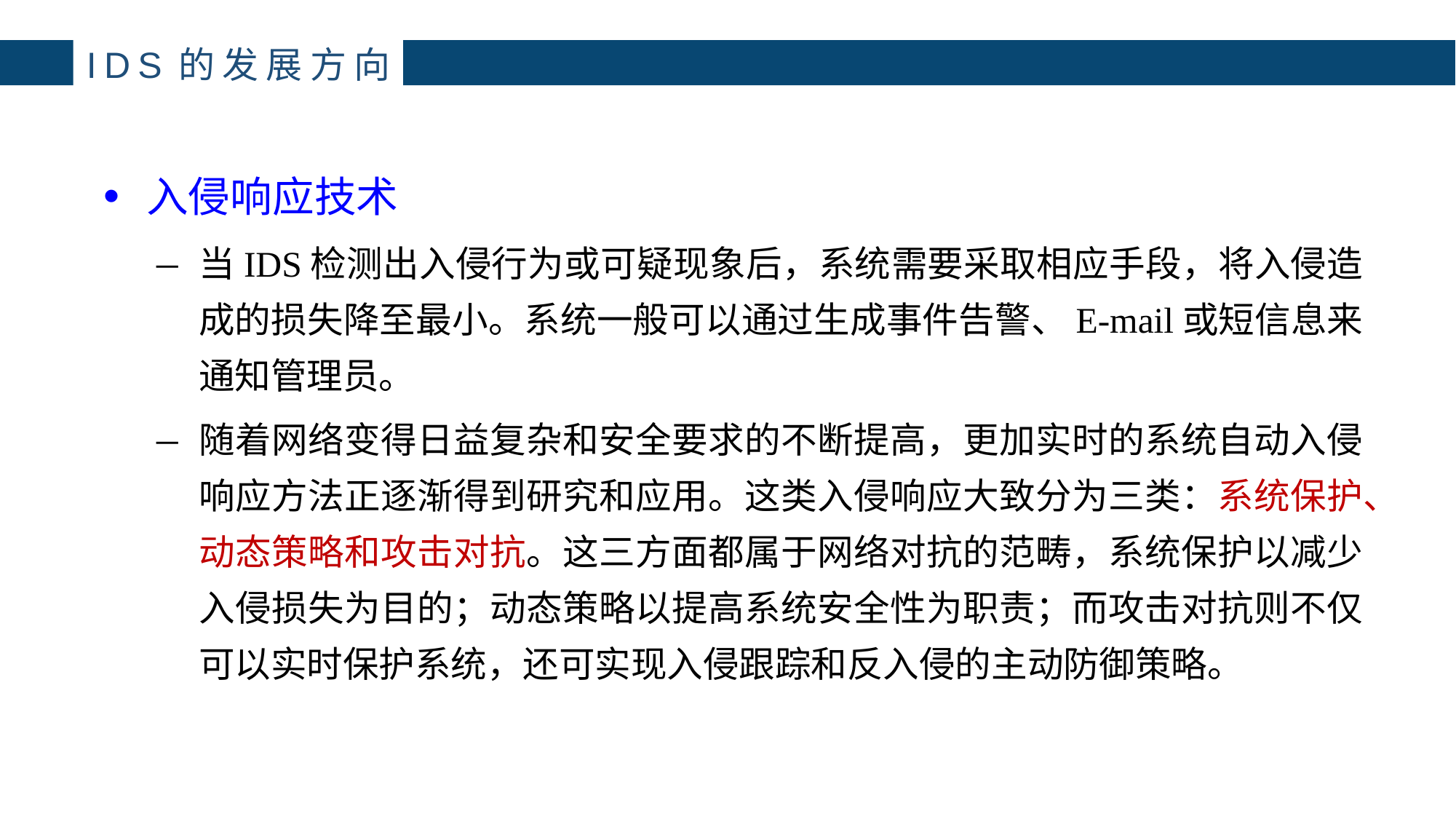

# IDS的发展方向
入侵响应技术
当IDS检测出入侵行为或可疑现象后，系统需要采取相应手段，将入侵造成的损失降至最小。系统一般可以通过生成事件告警、E-mail或短信息来通知管理员。
随着网络变得日益复杂和安全要求的不断提高，更加实时的系统自动入侵响应方法正逐渐得到研究和应用。这类入侵响应大致分为三类：系统保护、动态策略和攻击对抗。这三方面都属于网络对抗的范畴，系统保护以减少入侵损失为目的；动态策略以提高系统安全性为职责；而攻击对抗则不仅可以实时保护系统，还可实现入侵跟踪和反入侵的主动防御策略。